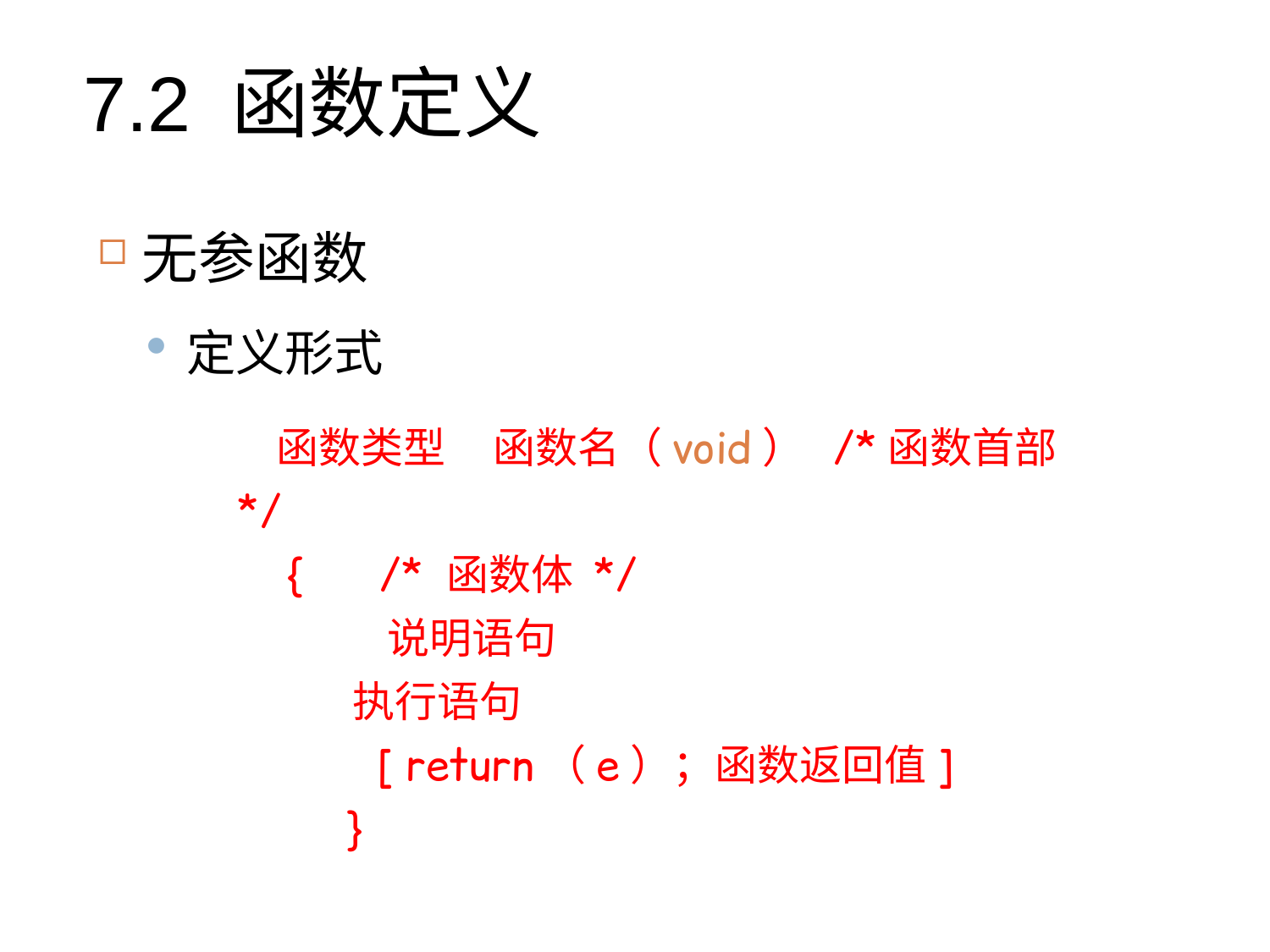

7.2 函数定义
无参函数
定义形式

   函数类型     函数名（void）  /*函数首部*/
    {      /* 函数体 */
           说明语句
           执行语句
           [ return（e）；函数返回值]
　      }